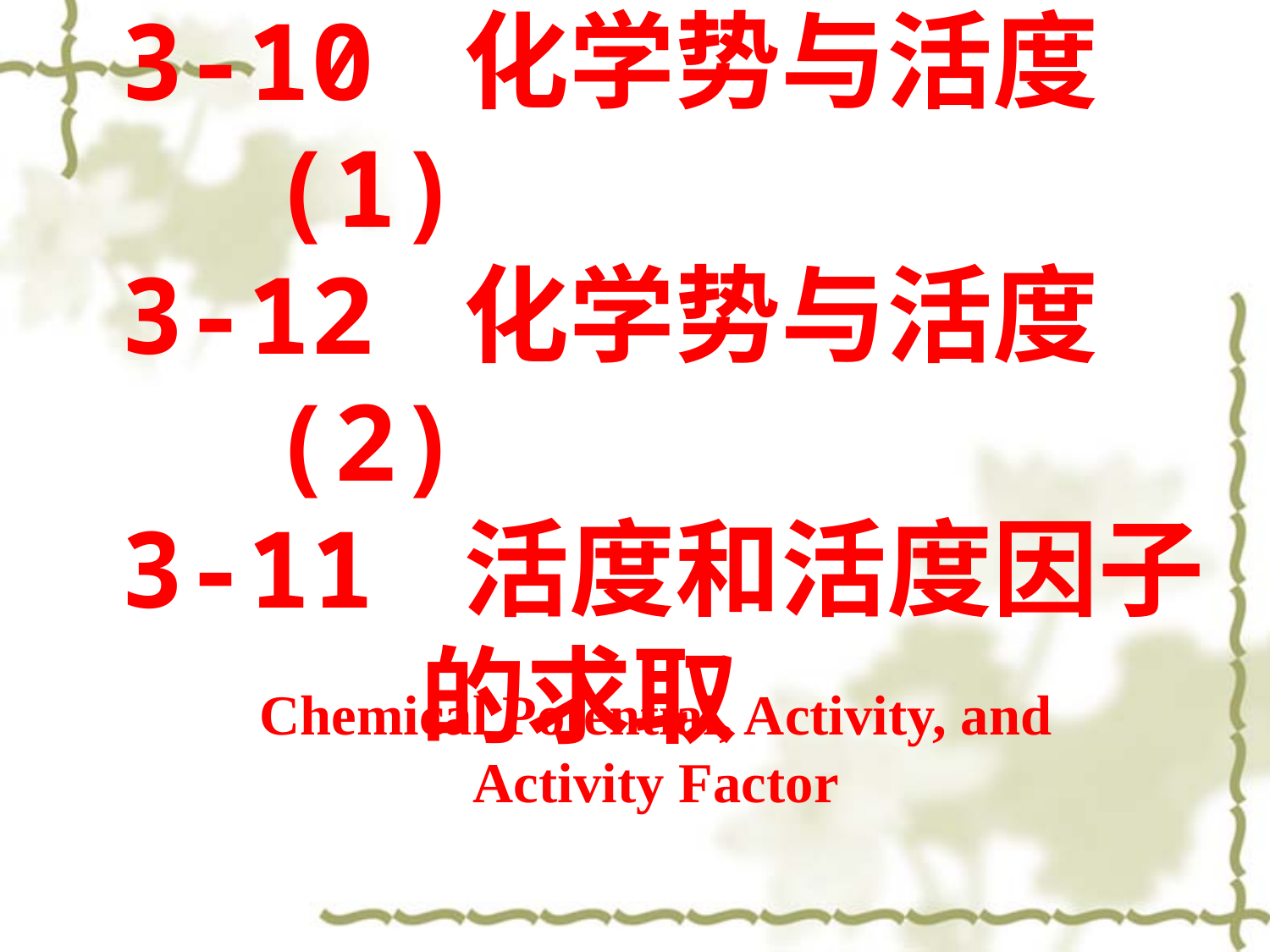

3-10 化学势与活度(1)
3-12 化学势与活度(2)
3-11 活度和活度因子的求取
Chemical Potential, Activity, and Activity Factor